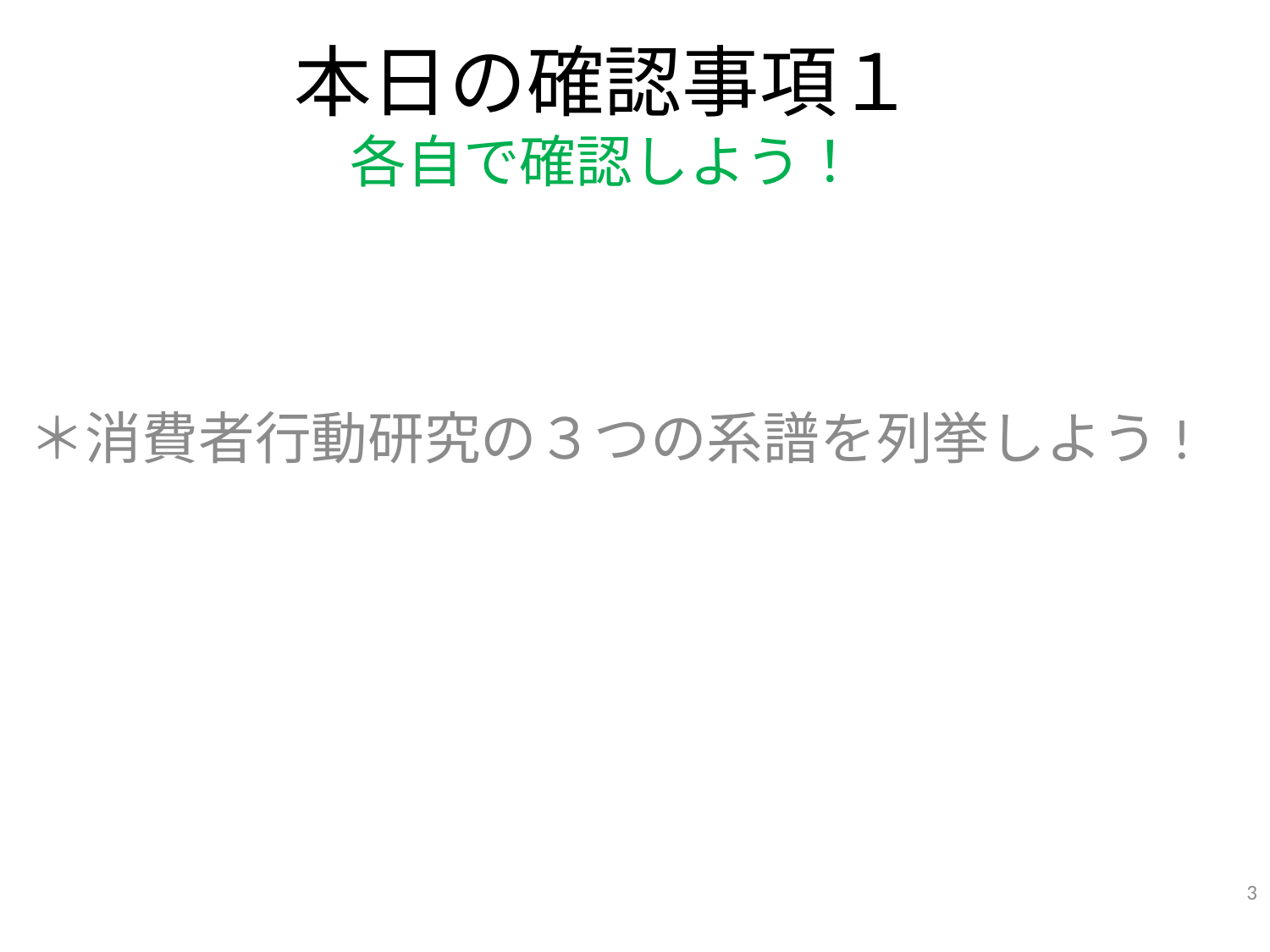

# 本日の確認事項１ 各自で確認しよう！
＊消費者行動研究の３つの系譜を列挙しよう!

3